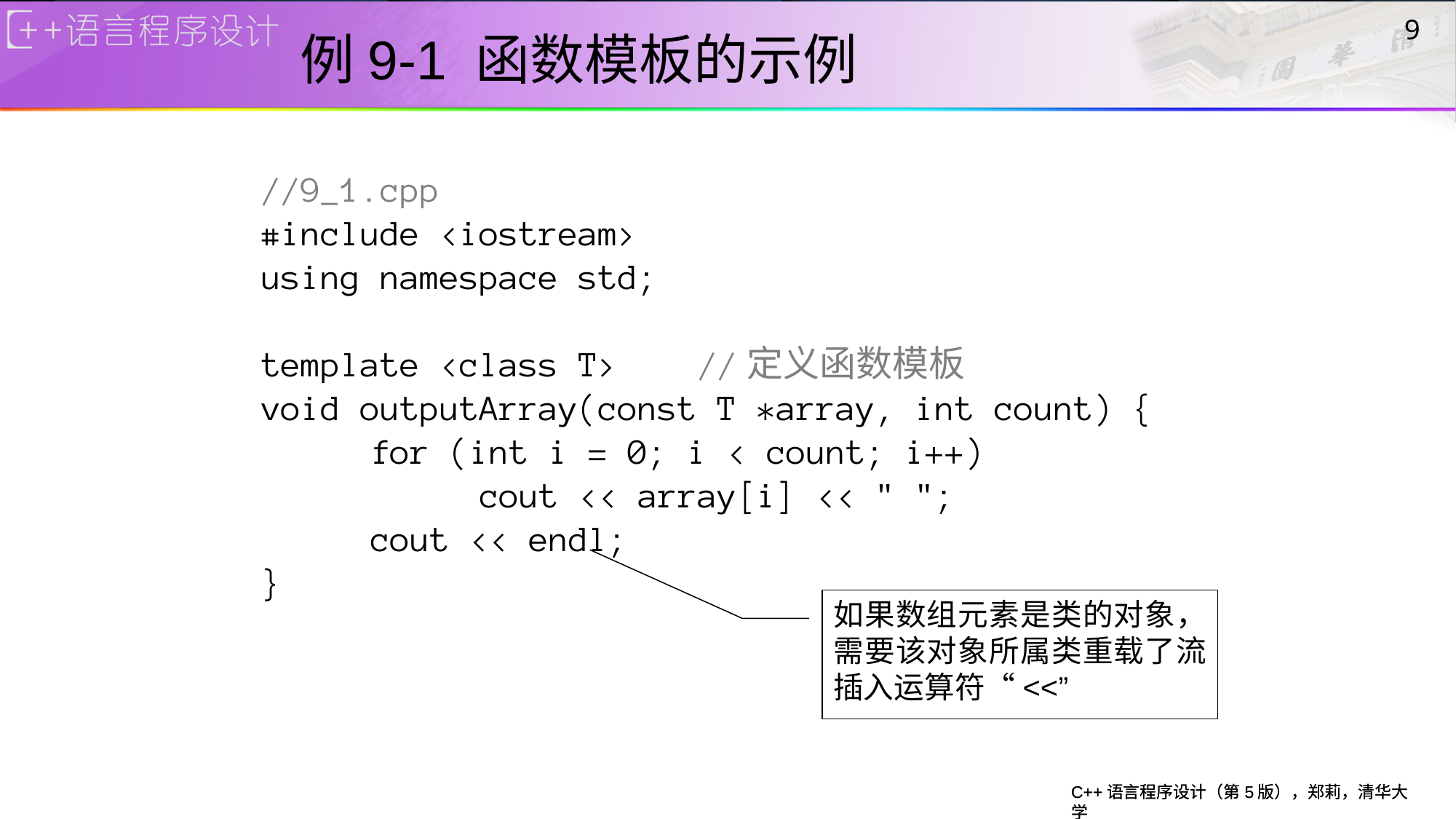

# 例9-1 函数模板的示例
9
//9_1.cpp
#include <iostream>
using namespace std;

template <class T>	//定义函数模板
void outputArray(const T *array, int count) {
	for (int i = 0; i < count; i++)
		cout << array[i] << " ";
	cout << endl;
}
如果数组元素是类的对象，需要该对象所属类重载了流插入运算符“<<”